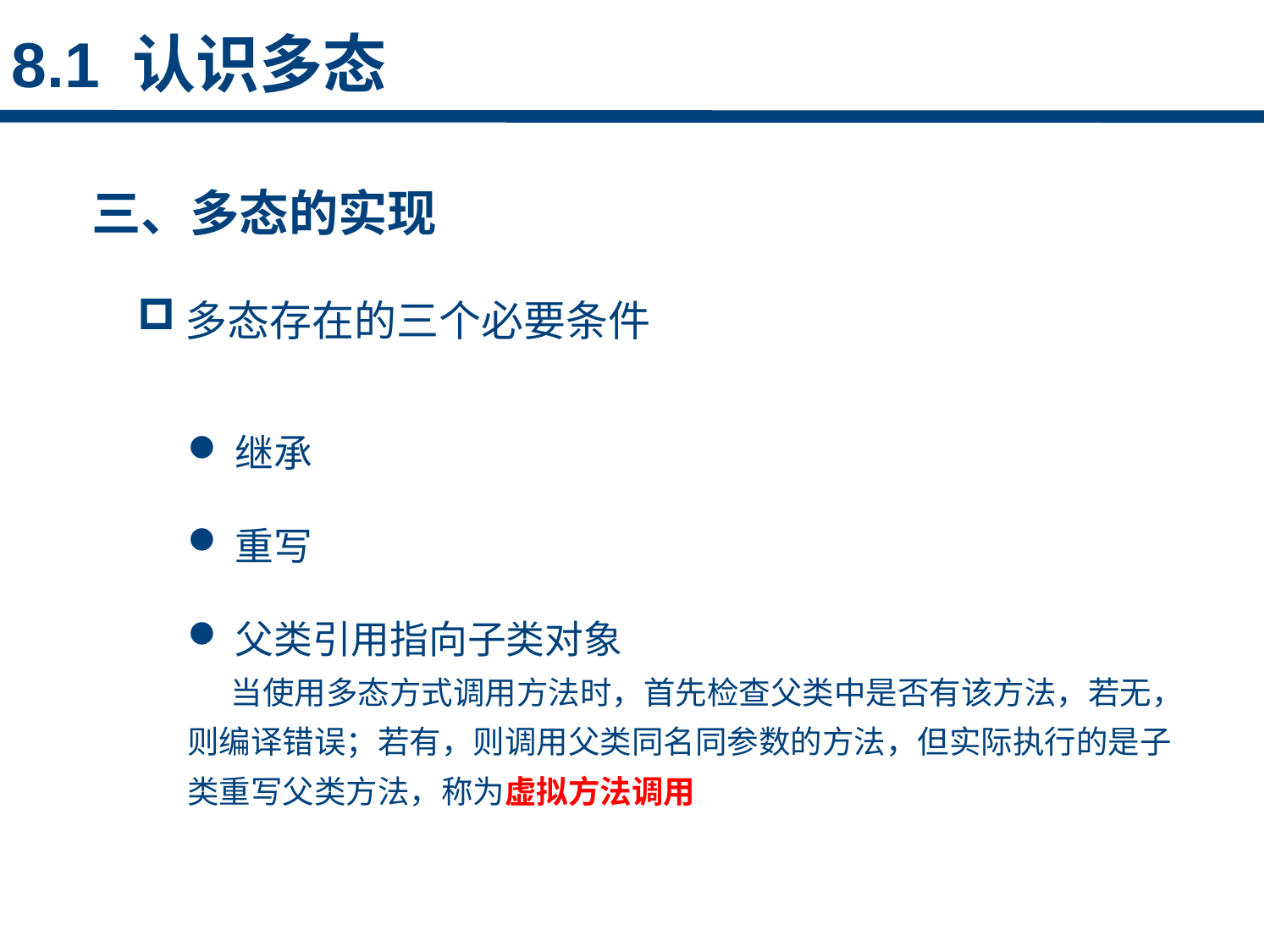

8.1 认识多态
三、多态的实现
多态存在的三个必要条件
点击添加文本
继承
重写
父类引用指向子类对象
     当使用多态方式调用方法时，首先检查父类中是否有该方法，若无，则编译错误；若有，则调用父类同名同参数的方法，但实际执行的是子类重写父类方法，称为虚拟方法调用
点击添加文本
点击添加文本
点击添加文本